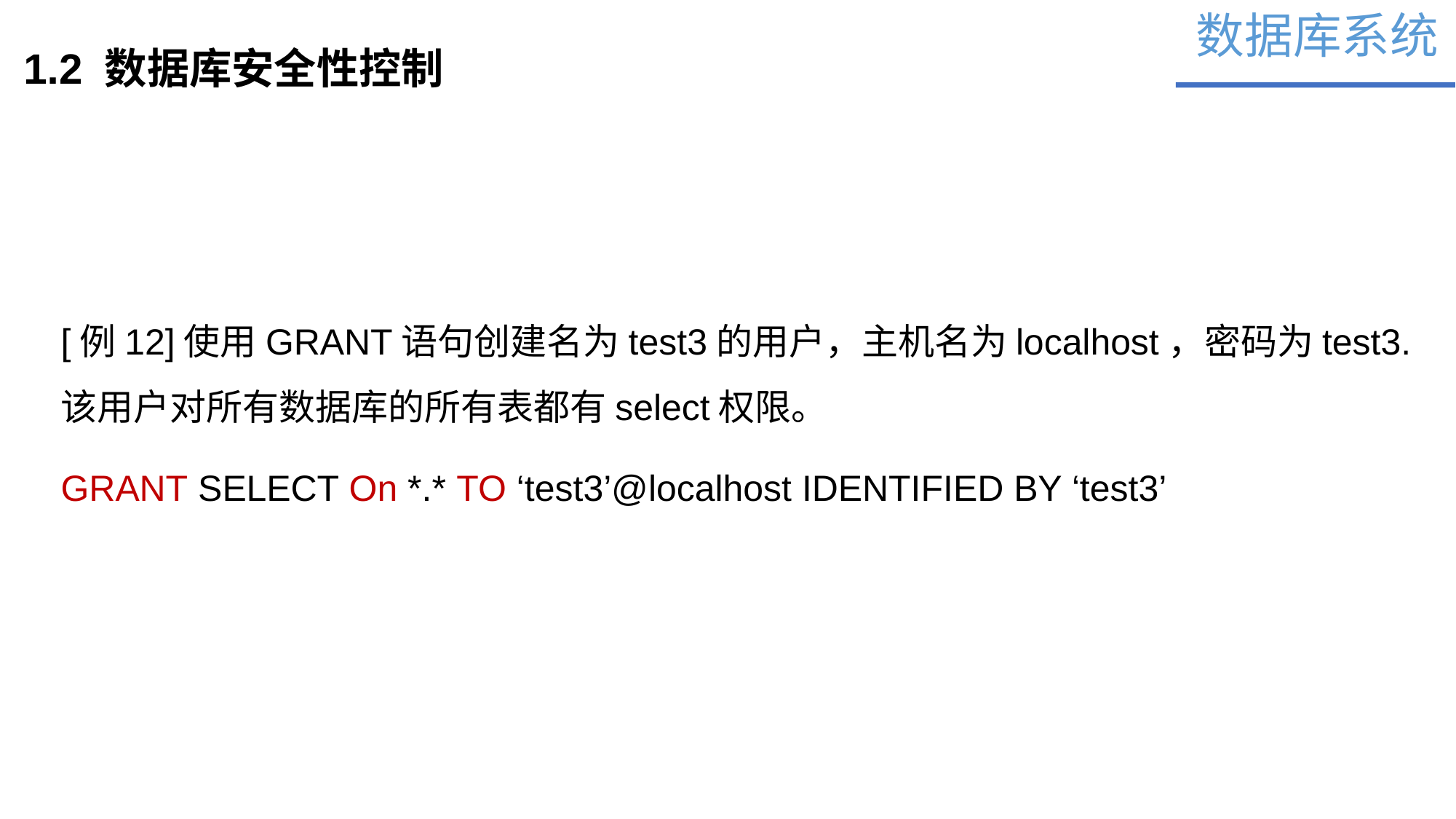

数据库系统
1.2 数据库安全性控制

[例12]使用GRANT语句创建名为test3的用户，主机名为localhost，密码为test3.该用户对所有数据库的所有表都有select权限。
GRANT SELECT On *.* TO ‘test3’@localhost IDENTIFIED BY ‘test3’